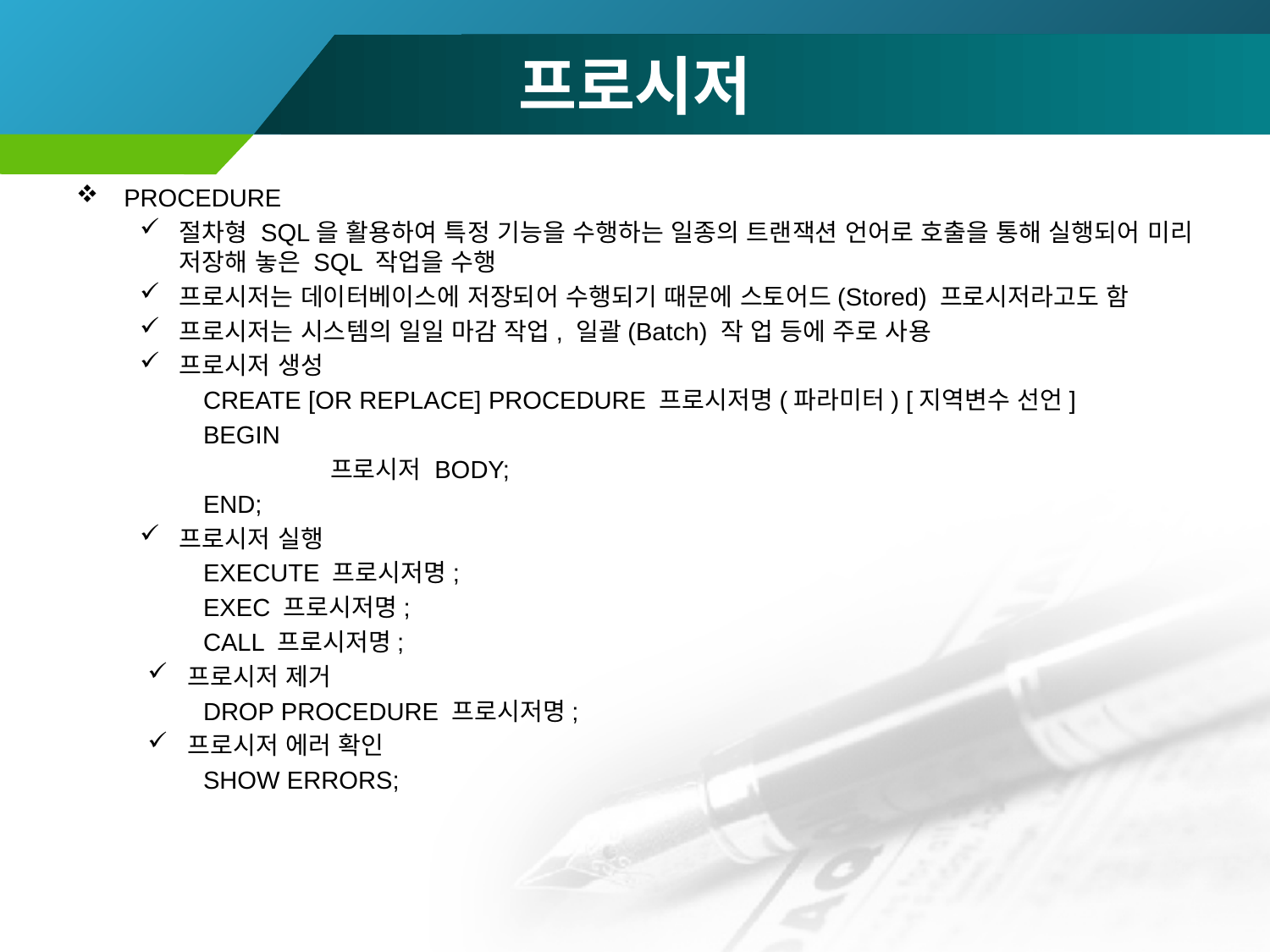

# 프로시저
PROCEDURE
절차형 SQL을 활용하여 특정 기능을 수행하는 일종의 트랜잭션 언어로 호출을 통해 실행되어 미리 저장해 놓은 SQL 작업을 수행
프로시저는 데이터베이스에 저장되어 수행되기 때문에 스토어드(Stored) 프로시저라고도 함
프로시저는 시스템의 일일 마감 작업, 일괄(Batch) 작 업 등에 주로 사용
프로시저 생성
CREATE [OR REPLACE] PROCEDURE 프로시저명(파라미터) [지역변수 선언]
BEGIN
	프로시저 BODY;
END;
프로시저 실행
EXECUTE 프로시저명;
EXEC 프로시저명;
CALL 프로시저명;
프로시저 제거
DROP PROCEDURE 프로시저명;
프로시저 에러 확인
SHOW ERRORS;